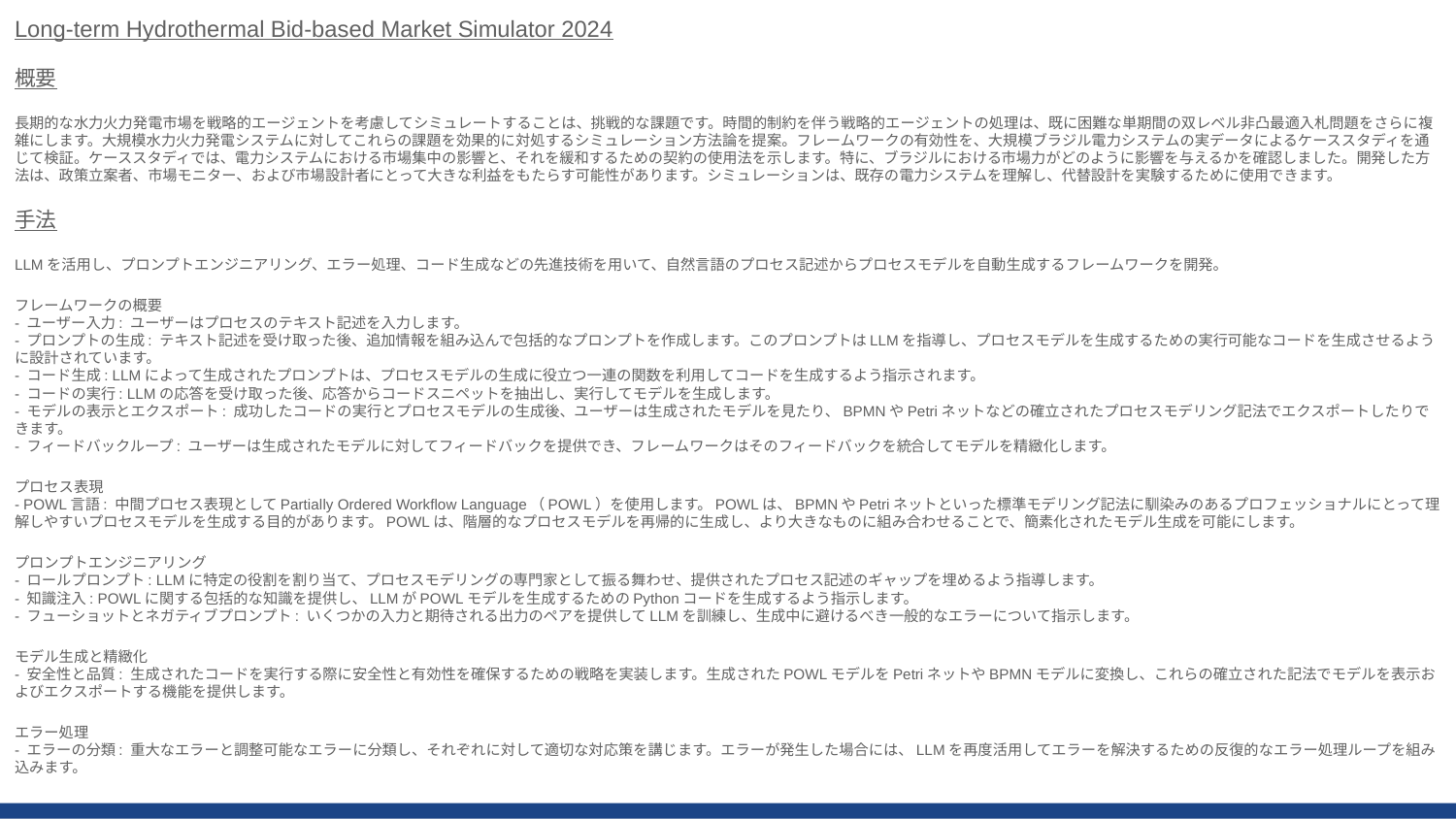

Long-term Hydrothermal Bid-based Market Simulator 2024
概要
長期的な水力火力発電市場を戦略的エージェントを考慮してシミュレートすることは、挑戦的な課題です。時間的制約を伴う戦略的エージェントの処理は、既に困難な単期間の双レベル非凸最適入札問題をさらに複雑にします。大規模水力火力発電システムに対してこれらの課題を効果的に対処するシミュレーション方法論を提案。フレームワークの有効性を、大規模ブラジル電力システムの実データによるケーススタディを通じて検証。ケーススタディでは、電力システムにおける市場集中の影響と、それを緩和するための契約の使用法を示します。特に、ブラジルにおける市場力がどのように影響を与えるかを確認しました。開発した方法は、政策立案者、市場モニター、および市場設計者にとって大きな利益をもたらす可能性があります。シミュレーションは、既存の電力システムを理解し、代替設計を実験するために使用できます。
手法
LLMを活用し、プロンプトエンジニアリング、エラー処理、コード生成などの先進技術を用いて、自然言語のプロセス記述からプロセスモデルを自動生成するフレームワークを開発。
フレームワークの概要
- ユーザー入力: ユーザーはプロセスのテキスト記述を入力します。
- プロンプトの生成: テキスト記述を受け取った後、追加情報を組み込んで包括的なプロンプトを作成します。このプロンプトはLLMを指導し、プロセスモデルを生成するための実行可能なコードを生成させるように設計されています。
- コード生成: LLMによって生成されたプロンプトは、プロセスモデルの生成に役立つ一連の関数を利用してコードを生成するよう指示されます。
- コードの実行: LLMの応答を受け取った後、応答からコードスニペットを抽出し、実行してモデルを生成します。
- モデルの表示とエクスポート: 成功したコードの実行とプロセスモデルの生成後、ユーザーは生成されたモデルを見たり、BPMNやPetriネットなどの確立されたプロセスモデリング記法でエクスポートしたりできます。
- フィードバックループ: ユーザーは生成されたモデルに対してフィードバックを提供でき、フレームワークはそのフィードバックを統合してモデルを精緻化します​​。
プロセス表現
- POWL言語: 中間プロセス表現としてPartially Ordered Workflow Language（POWL）を使用します。POWLは、BPMNやPetriネットといった標準モデリング記法に馴染みのあるプロフェッショナルにとって理解しやすいプロセスモデルを生成する目的があります。POWLは、階層的なプロセスモデルを再帰的に生成し、より大きなものに組み合わせることで、簡素化されたモデル生成を可能にします​​。
プロンプトエンジニアリング
- ロールプロンプト: LLMに特定の役割を割り当て、プロセスモデリングの専門家として振る舞わせ、提供されたプロセス記述のギャップを埋めるよう指導します。
- 知識注入: POWLに関する包括的な知識を提供し、LLMがPOWLモデルを生成するためのPythonコードを生成するよう指示します。
- フューショットとネガティブプロンプト: いくつかの入力と期待される出力のペアを提供してLLMを訓練し、生成中に避けるべき一般的なエラーについて指示します​​。
モデル生成と精緻化
- 安全性と品質: 生成されたコードを実行する際に安全性と有効性を確保するための戦略を実装します。生成されたPOWLモデルをPetriネットやBPMNモデルに変換し、これらの確立された記法でモデルを表示およびエクスポートする機能を提供します​​。
エラー処理
- エラーの分類: 重大なエラーと調整可能なエラーに分類し、それぞれに対して適切な対応策を講じます。エラーが発生した場合には、LLMを再度活用してエラーを解決するための反復的なエラー処理ループを組み込みます​​。